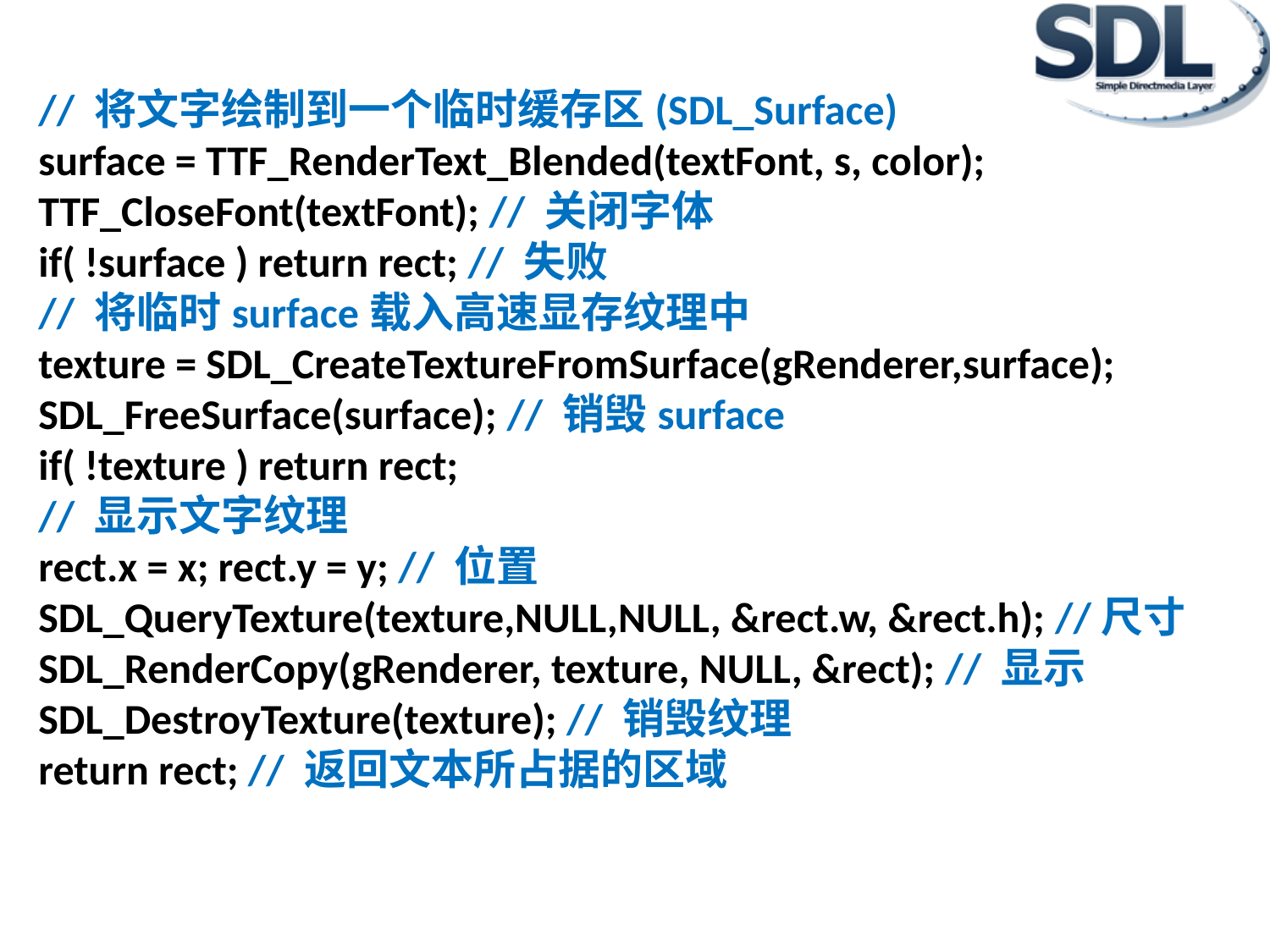

// 将文字绘制到一个临时缓存区(SDL_Surface)
surface = TTF_RenderText_Blended(textFont, s, color);
TTF_CloseFont(textFont); // 关闭字体
if( !surface ) return rect; // 失败
// 将临时surface载入高速显存纹理中
texture = SDL_CreateTextureFromSurface(gRenderer,surface);
SDL_FreeSurface(surface); // 销毁surface
if( !texture ) return rect;
// 显示文字纹理
rect.x = x; rect.y = y; // 位置
SDL_QueryTexture(texture,NULL,NULL, &rect.w, &rect.h); //尺寸
SDL_RenderCopy(gRenderer, texture, NULL, &rect); // 显示
SDL_DestroyTexture(texture); // 销毁纹理
return rect; // 返回文本所占据的区域